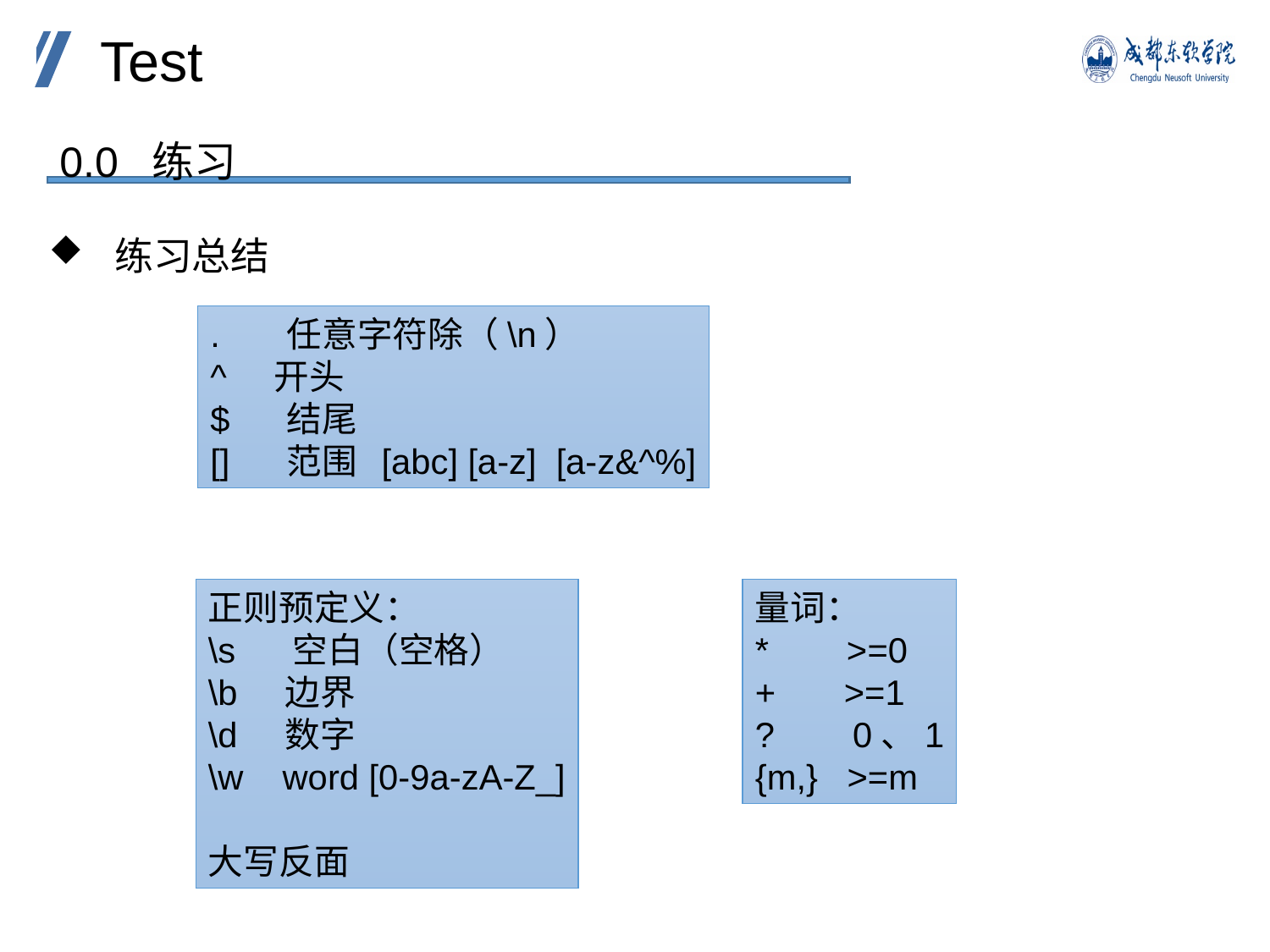

Test
0.0  练习

 练习总结

.      任意字符除（\n）
^    开头
$     结尾
[]     范围  [abc] [a-z]  [a-z&^%]
正则预定义：
\s     空白（空格）
\b    边界
\d    数字
\w    word [0-9a-zA-Z_]

大写反面
量词：
*        >=0
+       >=1
?        0、1
{m,}   >=m